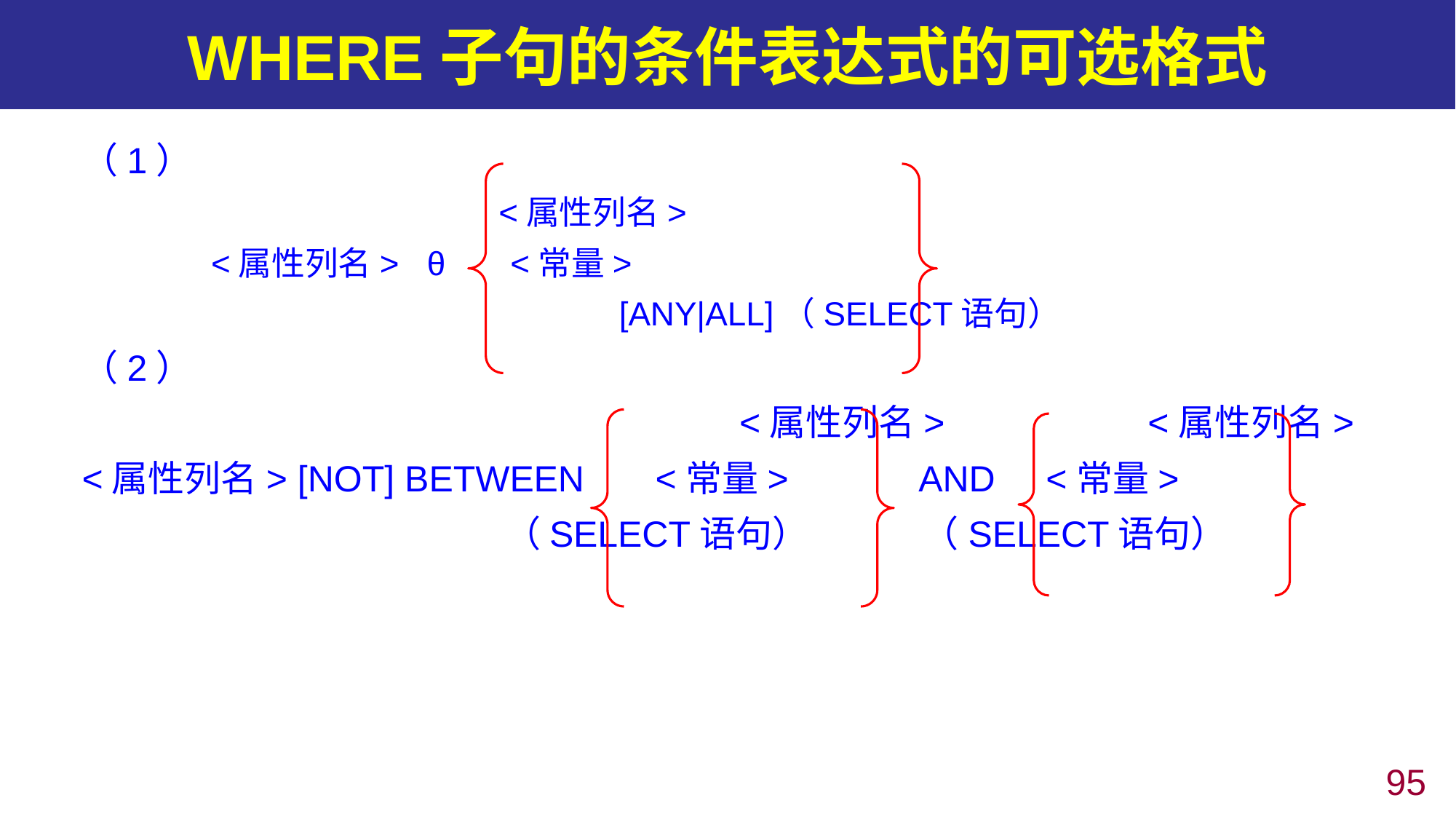

# WHERE子句的条件表达式的可选格式
（1）
                                      <属性列名>
       <属性列名>   θ       <常量>
			                        [ANY|ALL]（SELECT语句）
（2）
 			                                        <属性列名>                    <属性列名>
<属性列名> [NOT] BETWEEN       <常量>             AND     <常量>
                            	                    （SELECT语句）              （SELECT语句）

95